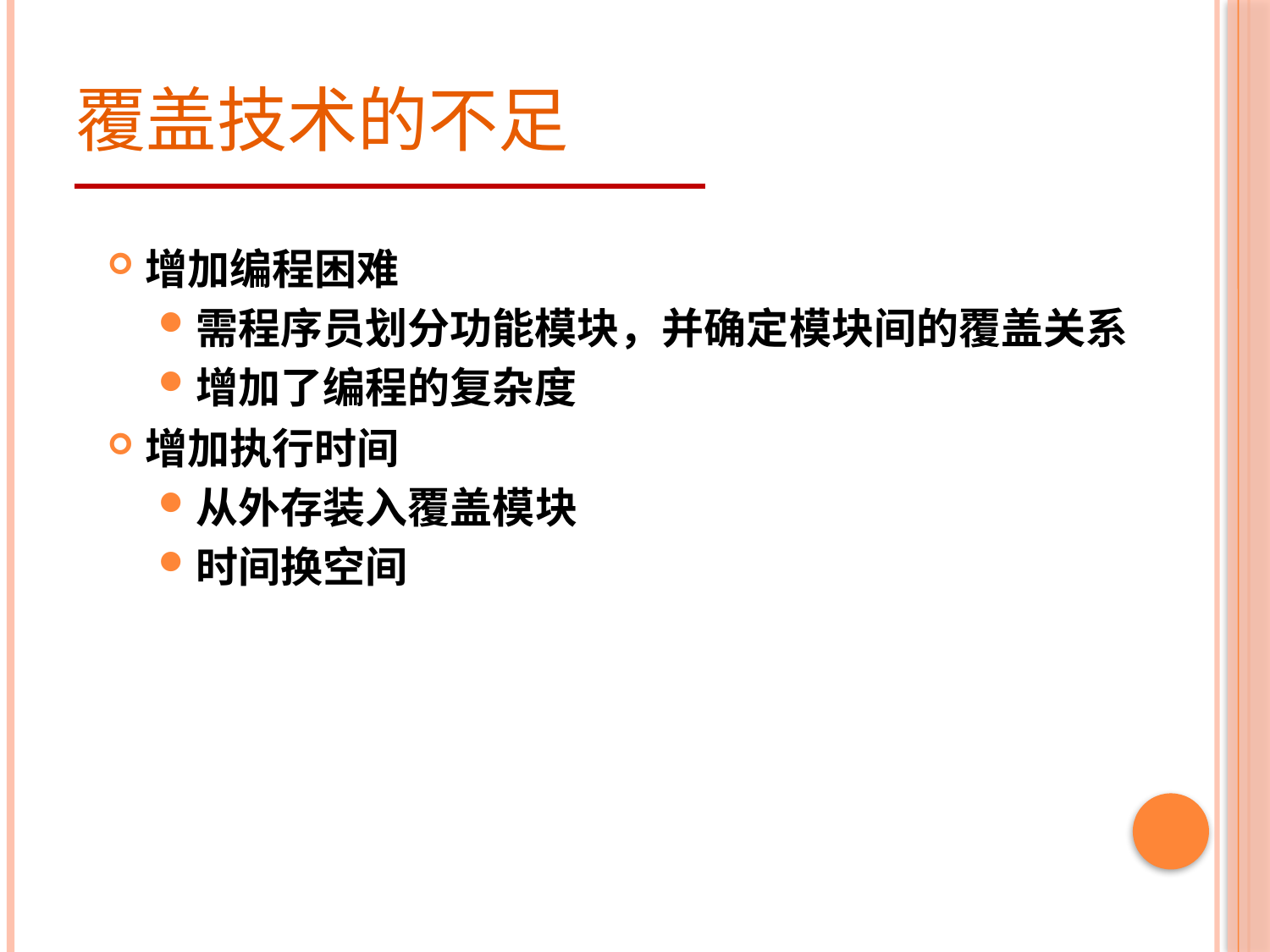

# 覆盖技术的不足
增加编程困难
需程序员划分功能模块，并确定模块间的覆盖关系
增加了编程的复杂度
增加执行时间
从外存装入覆盖模块
时间换空间